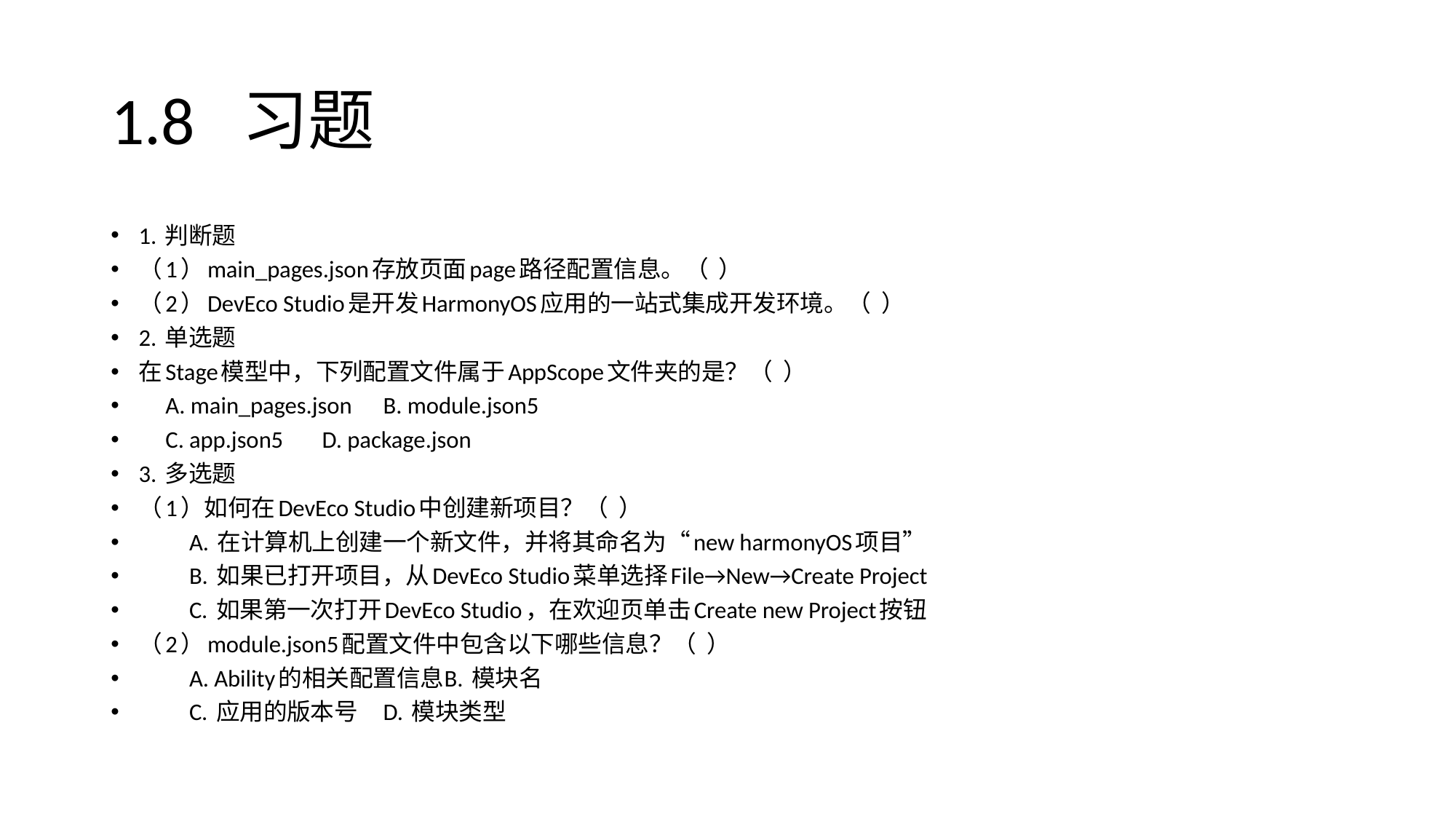

# 1.8  习题
1. 判断题
（1）main_pages.json存放页面page路径配置信息。（  ）
（2）DevEco Studio是开发HarmonyOS应用的一站式集成开发环境。（  ）
2. 单选题
在Stage模型中，下列配置文件属于AppScope文件夹的是？（  ）
　A. main_pages.json			B. module.json5
　C. app.json5				D. package.json
3. 多选题
（1）如何在DevEco Studio中创建新项目？（  ）
　　A. 在计算机上创建一个新文件，并将其命名为“new harmonyOS项目”
　　B. 如果已打开项目，从DevEco Studio菜单选择File→New→Create Project
　　C. 如果第一次打开DevEco Studio，在欢迎页单击Create new Project按钮
（2）module.json5配置文件中包含以下哪些信息？（  ）
　　A. Ability的相关配置信息		B. 模块名
　　C. 应用的版本号			D. 模块类型